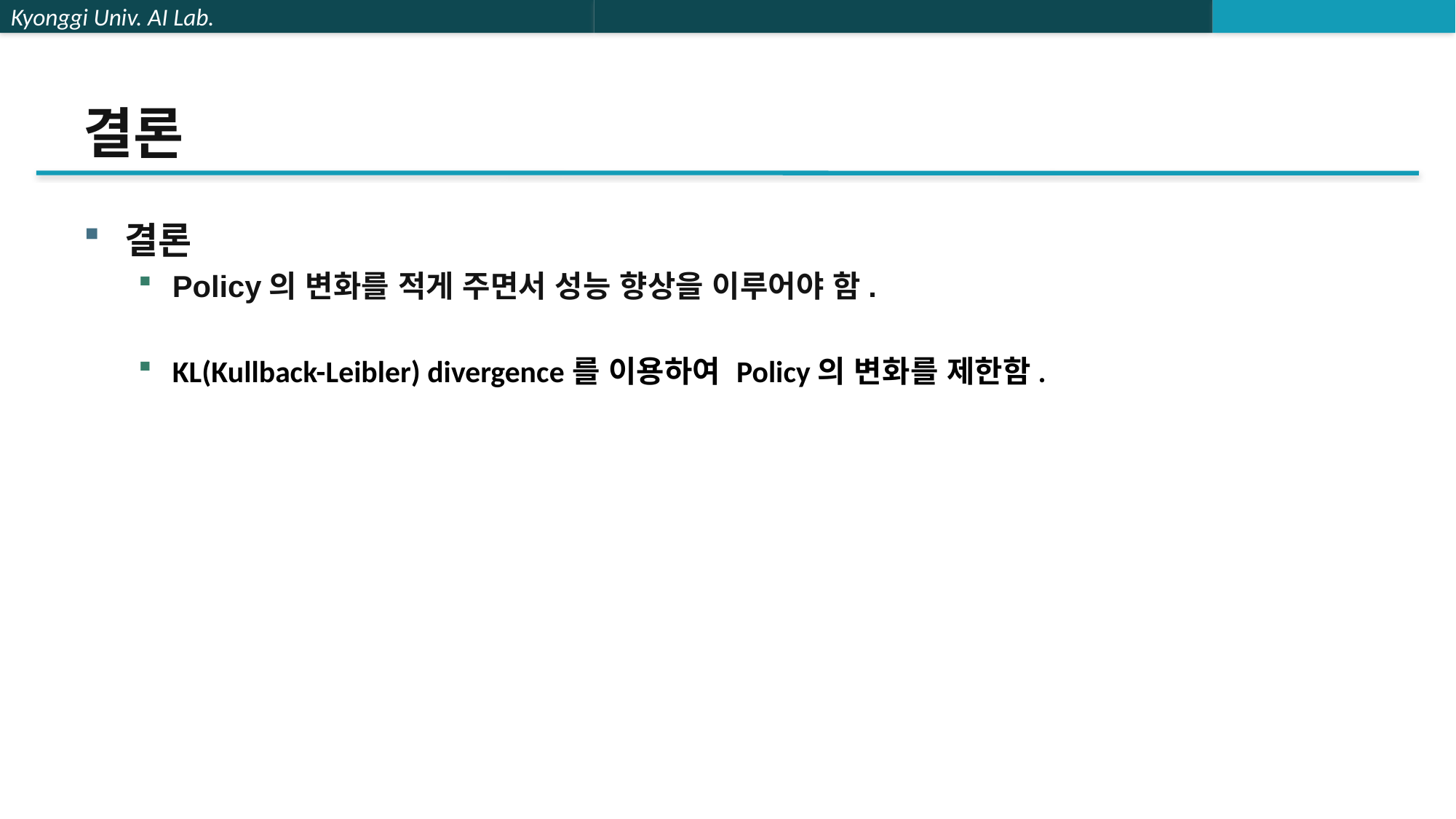

# 결론

결론
Policy의 변화를 적게 주면서 성능 향상을 이루어야 함.

KL(Kullback-Leibler) divergence를 이용하여 Policy의 변화를 제한함.